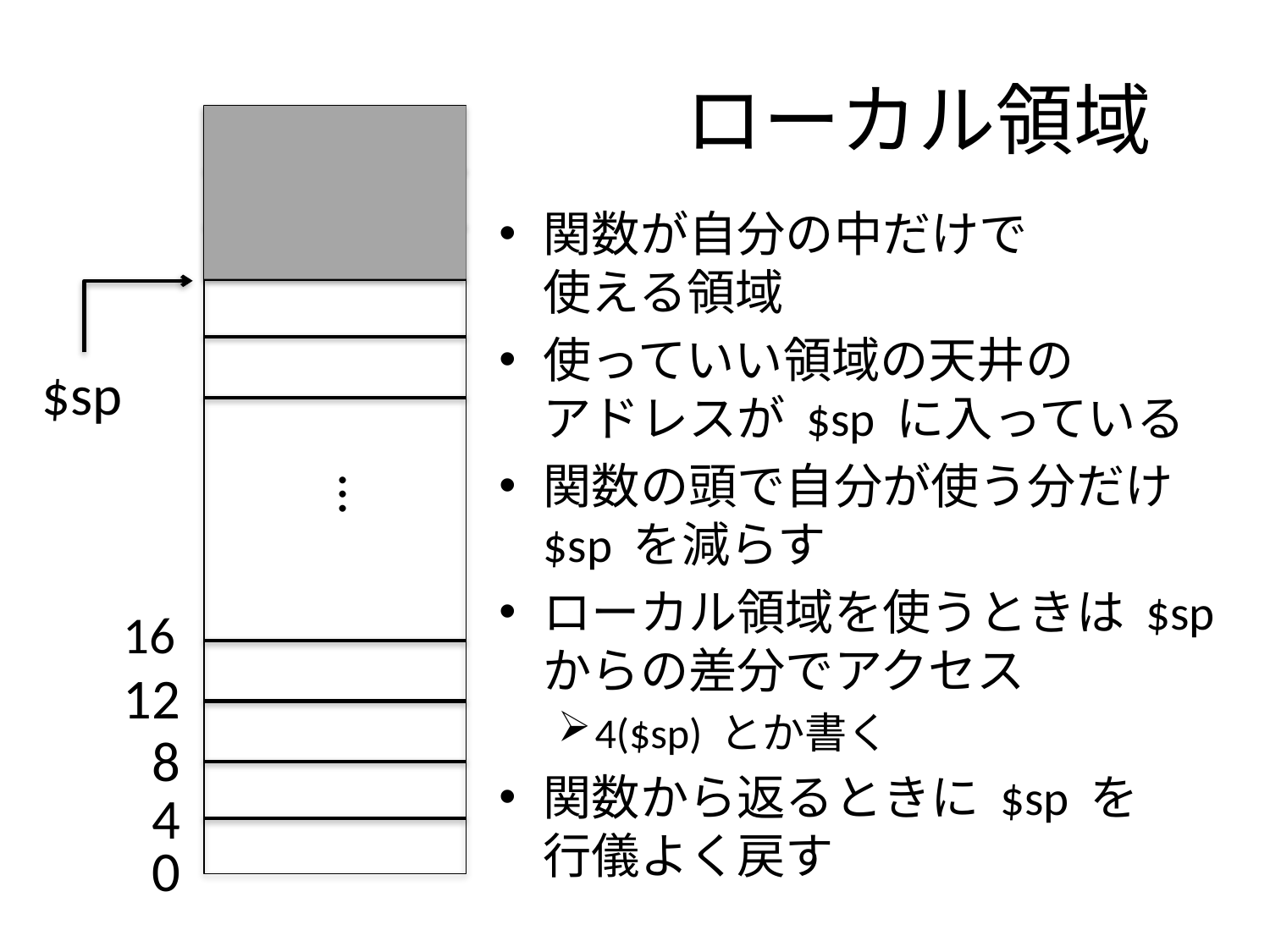

# ローカル領域

関数が自分の中だけで
使える領域
使っていい領域の天井の
アドレスが $sp に入っている
関数の頭で自分が使う分だけ $sp を減らす
ローカル領域を使うときは $sp からの差分でアクセス
4($sp) とか書く
関数から返るときに $sp を
行儀よく戻す

$sp
…
16
12
8
4
0